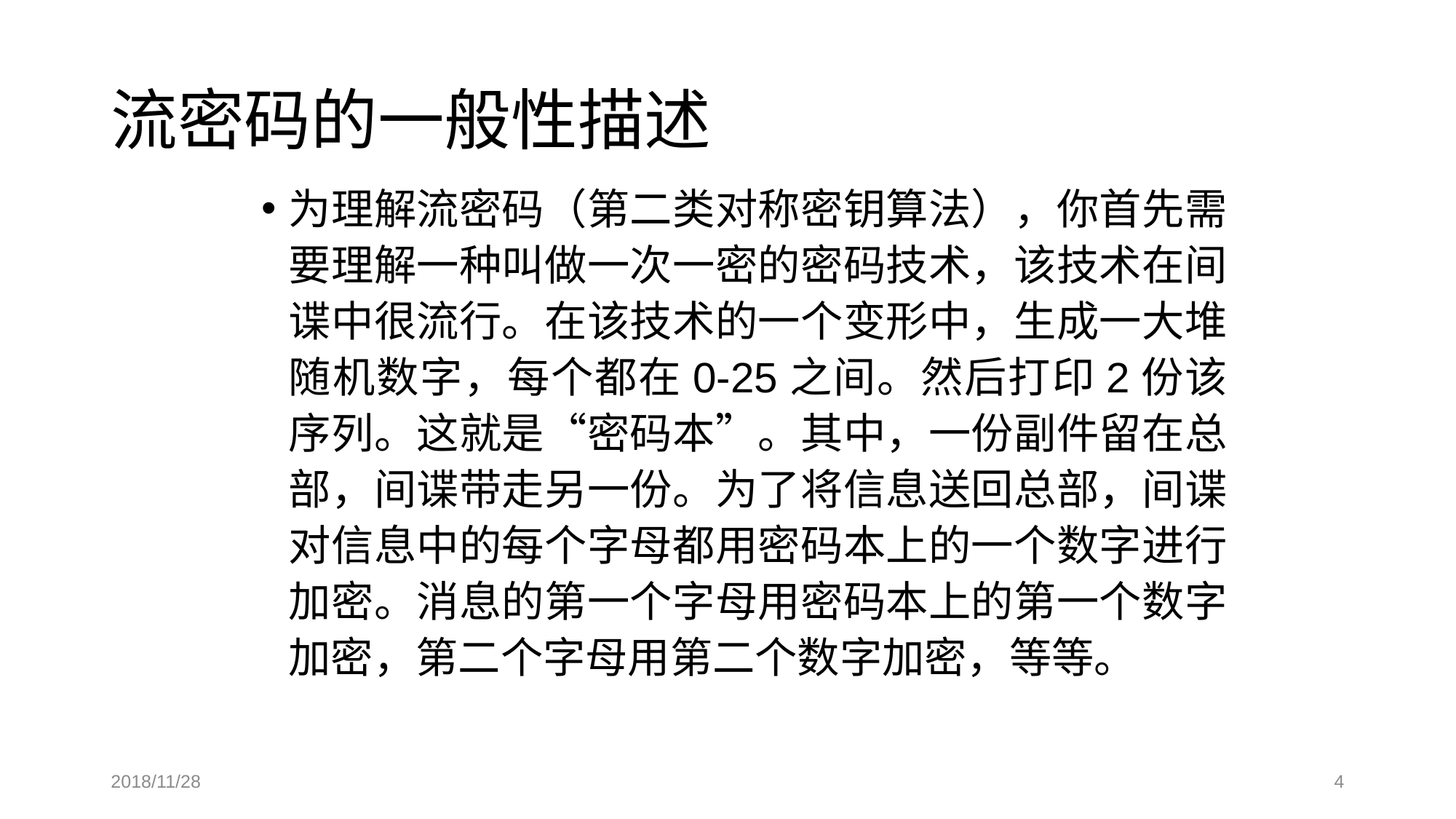

# 流密码的一般性描述
为理解流密码（第二类对称密钥算法），你首先需要理解一种叫做一次一密的密码技术，该技术在间谍中很流行。在该技术的一个变形中，生成一大堆随机数字，每个都在0-25之间。然后打印2份该序列。这就是“密码本”。其中，一份副件留在总部，间谍带走另一份。为了将信息送回总部，间谍对信息中的每个字母都用密码本上的一个数字进行加密。消息的第一个字母用密码本上的第一个数字加密，第二个字母用第二个数字加密，等等。
2018/11/28
4